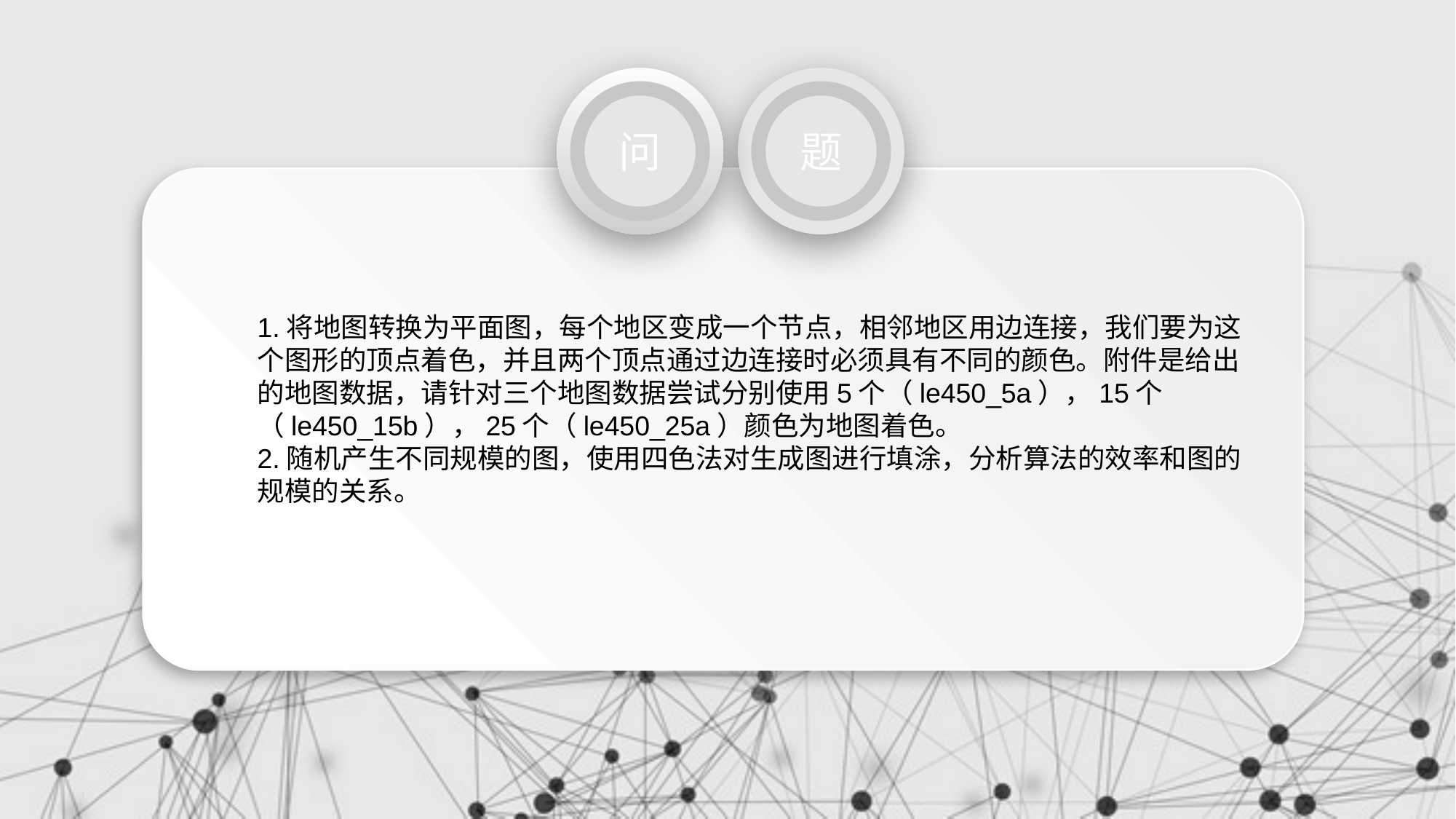

问

题

1.将地图转换为平面图，每个地区变成一个节点，相邻地区用边连接，我们要为这个图形的顶点着色，并且两个顶点通过边连接时必须具有不同的颜色。附件是给出的地图数据，请针对三个地图数据尝试分别使用5个（le450_5a），15个（le450_15b），25个（le450_25a）颜色为地图着色。
2.随机产生不同规模的图，使用四色法对生成图进行填涂，分析算法的效率和图的规模的关系。